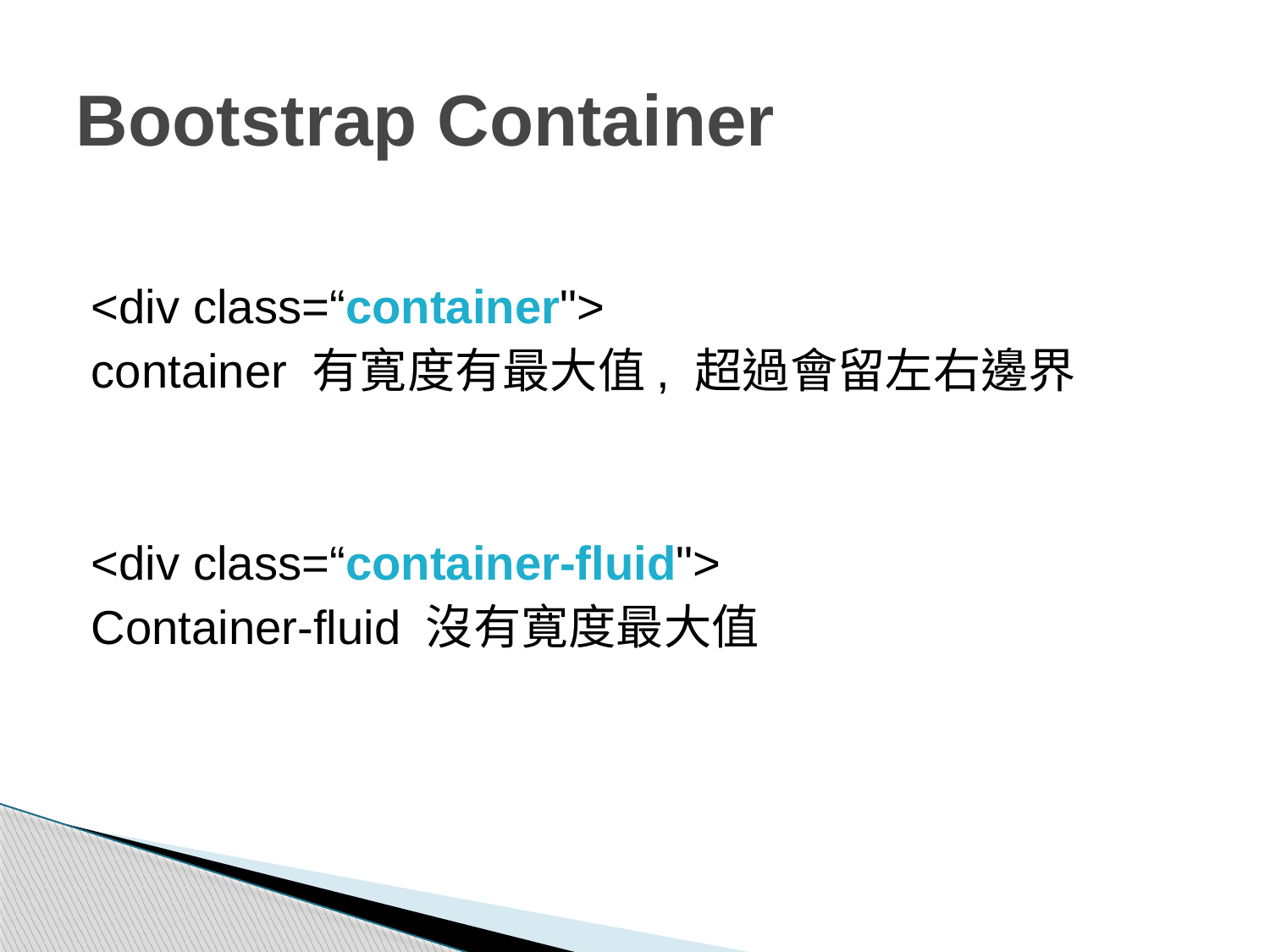

# Bootstrap Container

<div class=“container">
container 有寛度有最大值, 超過會留左右邊界

<div class=“container-fluid">
Container-fluid 沒有寛度最大值